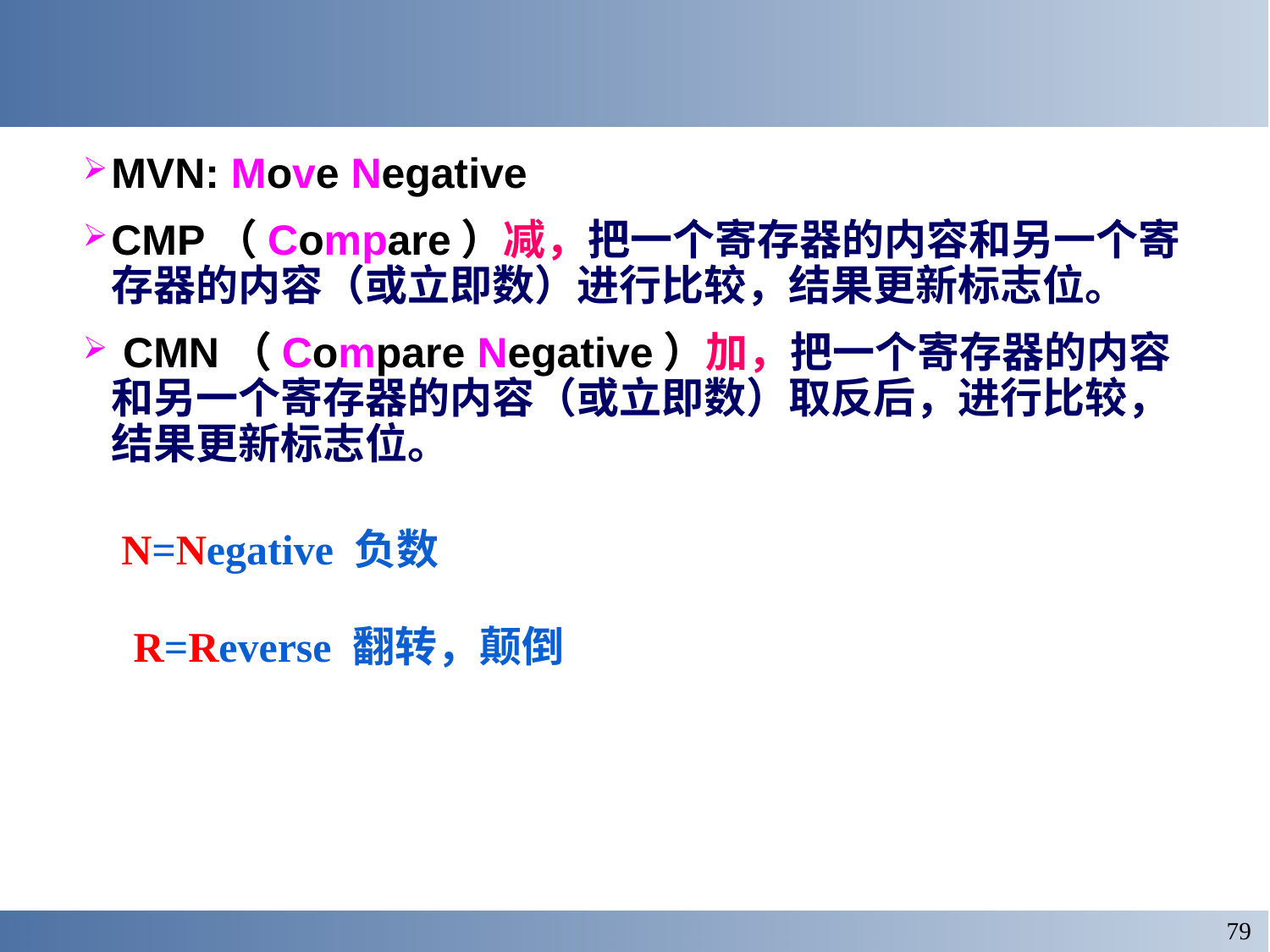

MVN: Move Negative
CMP（Compare）减，把一个寄存器的内容和另一个寄存器的内容（或立即数）进行比较，结果更新标志位。
 CMN（Compare Negative）加，把一个寄存器的内容和另一个寄存器的内容（或立即数）取反后，进行比较，结果更新标志位。

N=Negative 负数
R=Reverse 翻转，颠倒